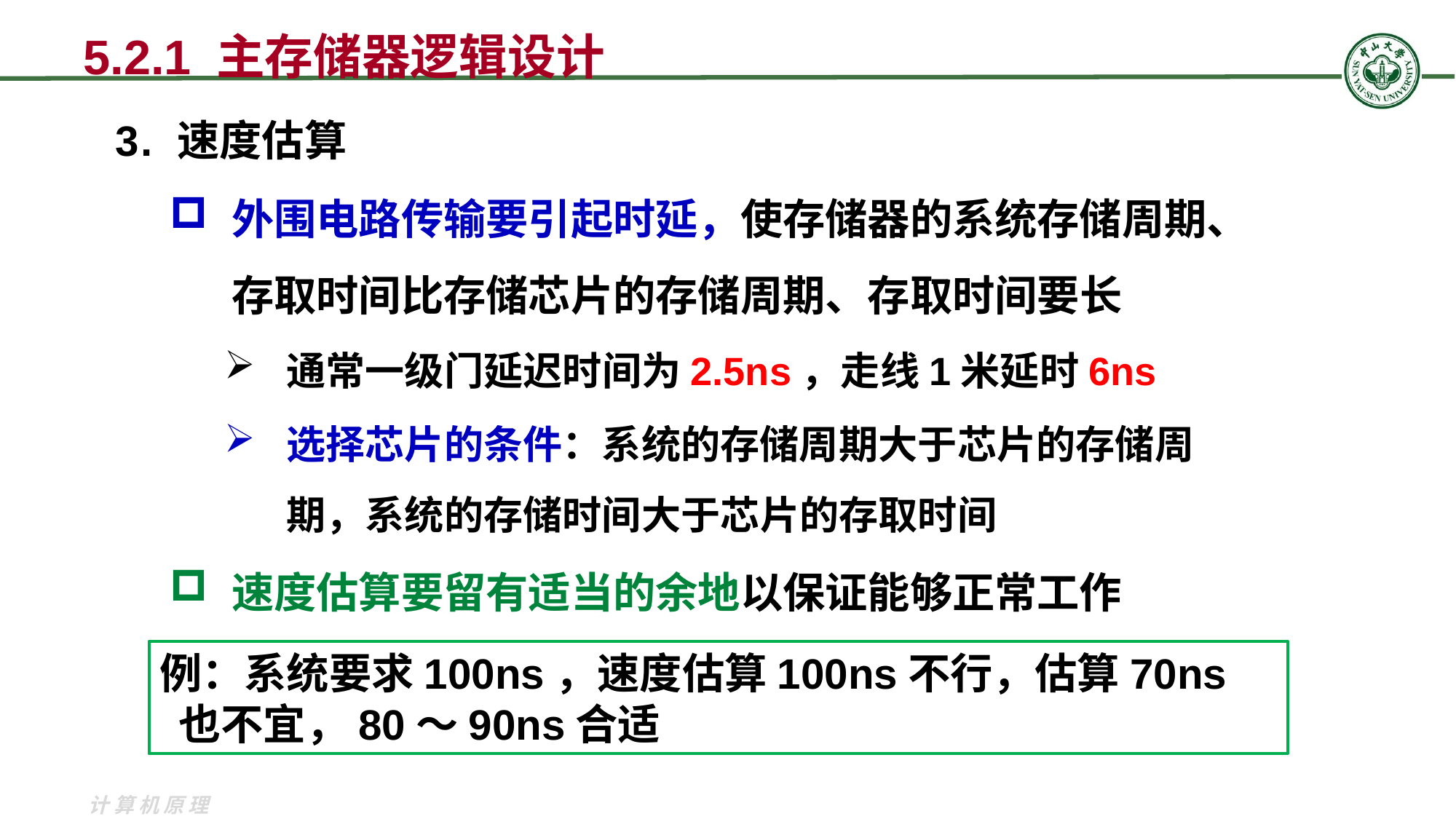

5.2.1 主存储器逻辑设计
速度估算
外围电路传输要引起时延，使存储器的系统存储周期、存取时间比存储芯片的存储周期、存取时间要长
通常一级门延迟时间为2.5ns，走线1米延时6ns
选择芯片的条件：系统的存储周期大于芯片的存储周期，系统的存储时间大于芯片的存取时间
速度估算要留有适当的余地以保证能够正常工作
通常应比要求的快(小)10%左右
例：系统要求100ns，速度估算100ns不行，估算70ns也不宜，80～90ns合适